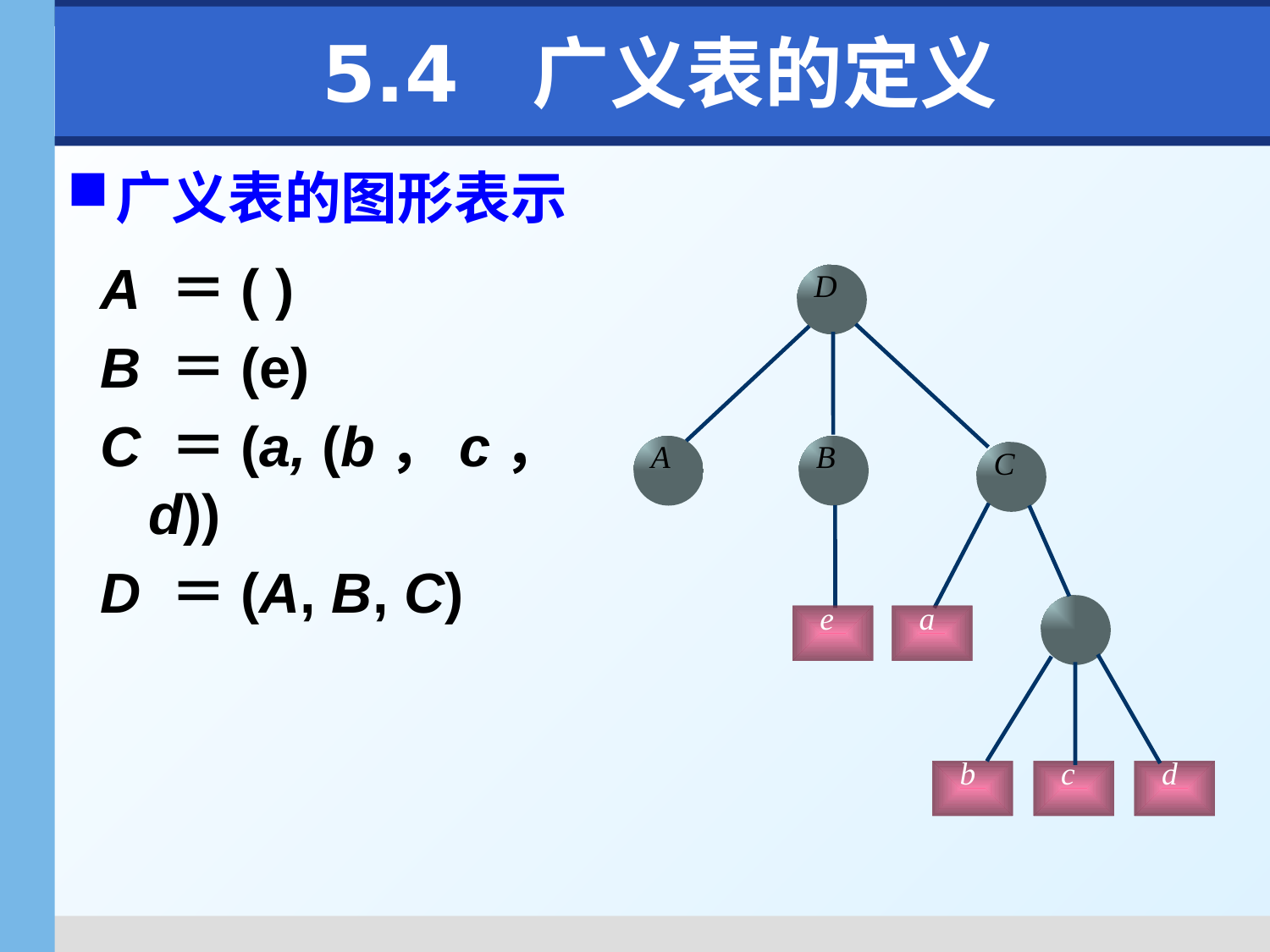

# 5.4  广义表的定义
广义表的图形表示

A ＝( )
B ＝(e)
C ＝(a, (b，c，d))
D ＝(A, B, C)

D

A

B

e

C

a

b
c
d